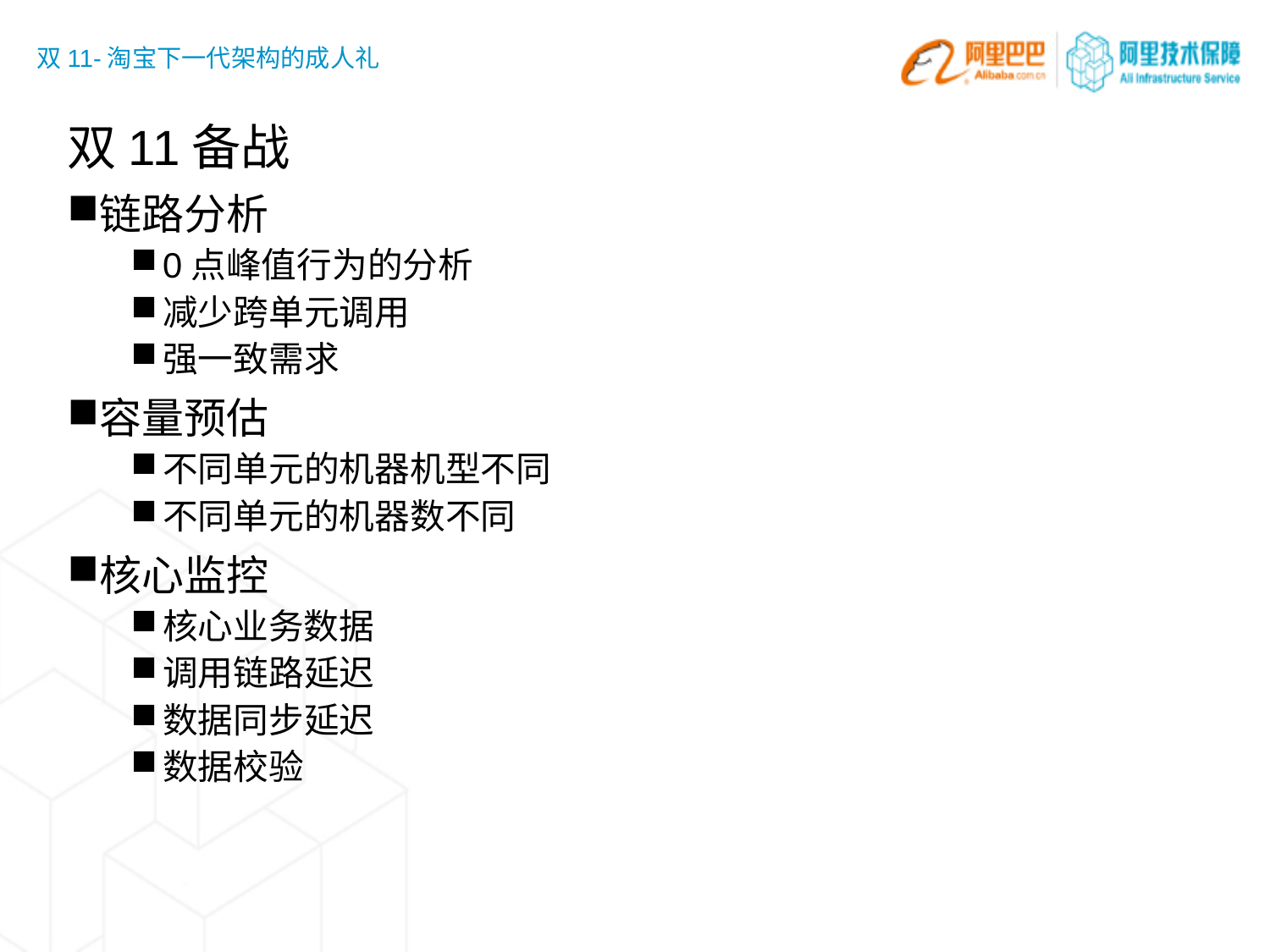

双11-淘宝下一代架构的成人礼
双11备战
链路分析
0点峰值行为的分析
减少跨单元调用
强一致需求
容量预估
不同单元的机器机型不同
不同单元的机器数不同
核心监控
核心业务数据
调用链路延迟
数据同步延迟
数据校验